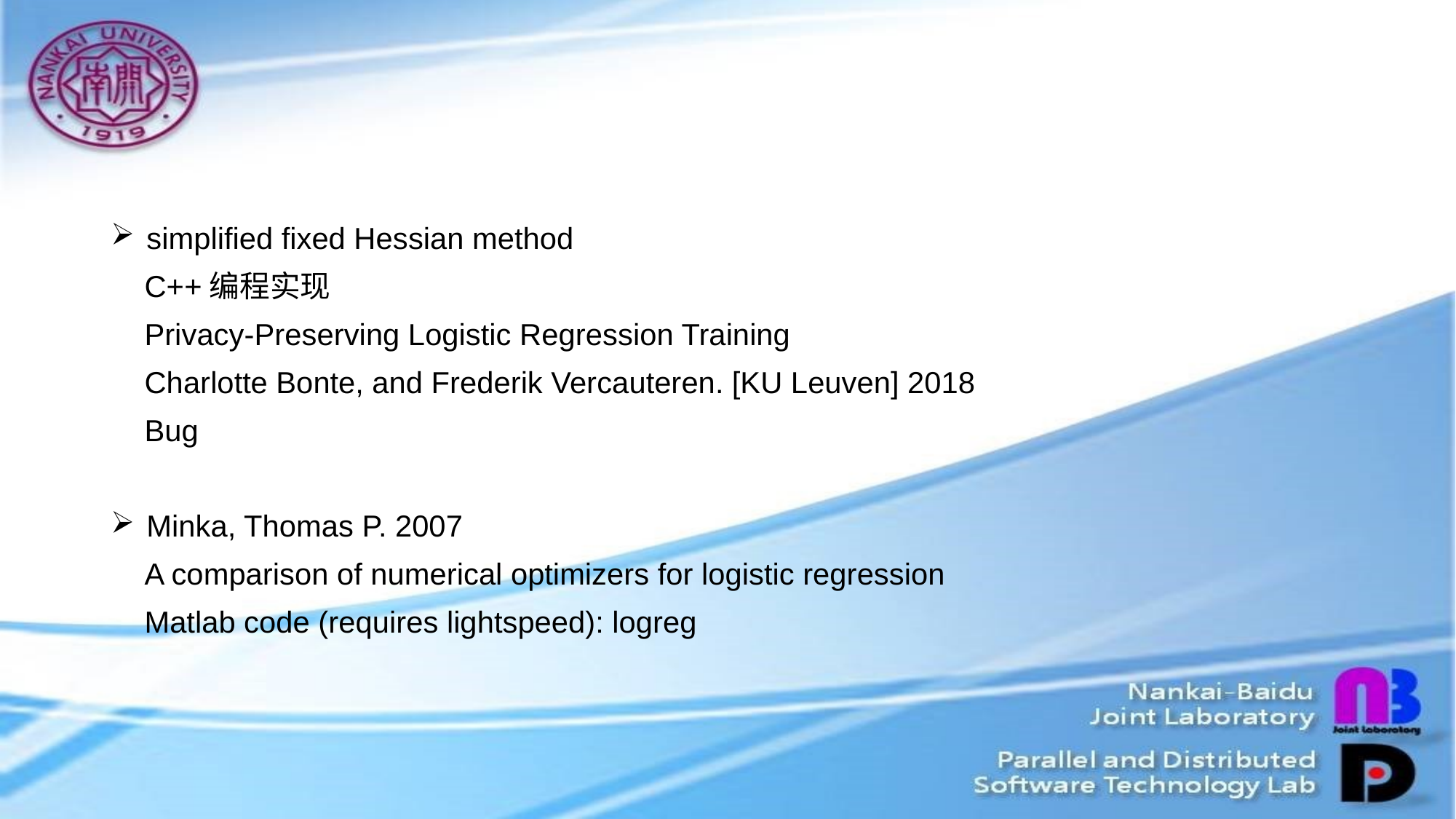

#
 simplified fixed Hessian method
    C++编程实现
    Privacy-Preserving Logistic Regression Training
    Charlotte Bonte, and Frederik Vercauteren. [KU Leuven] 2018
    Bug

 Minka, Thomas P. 2007
    A comparison of numerical optimizers for logistic regression
    Matlab code (requires lightspeed): logreg